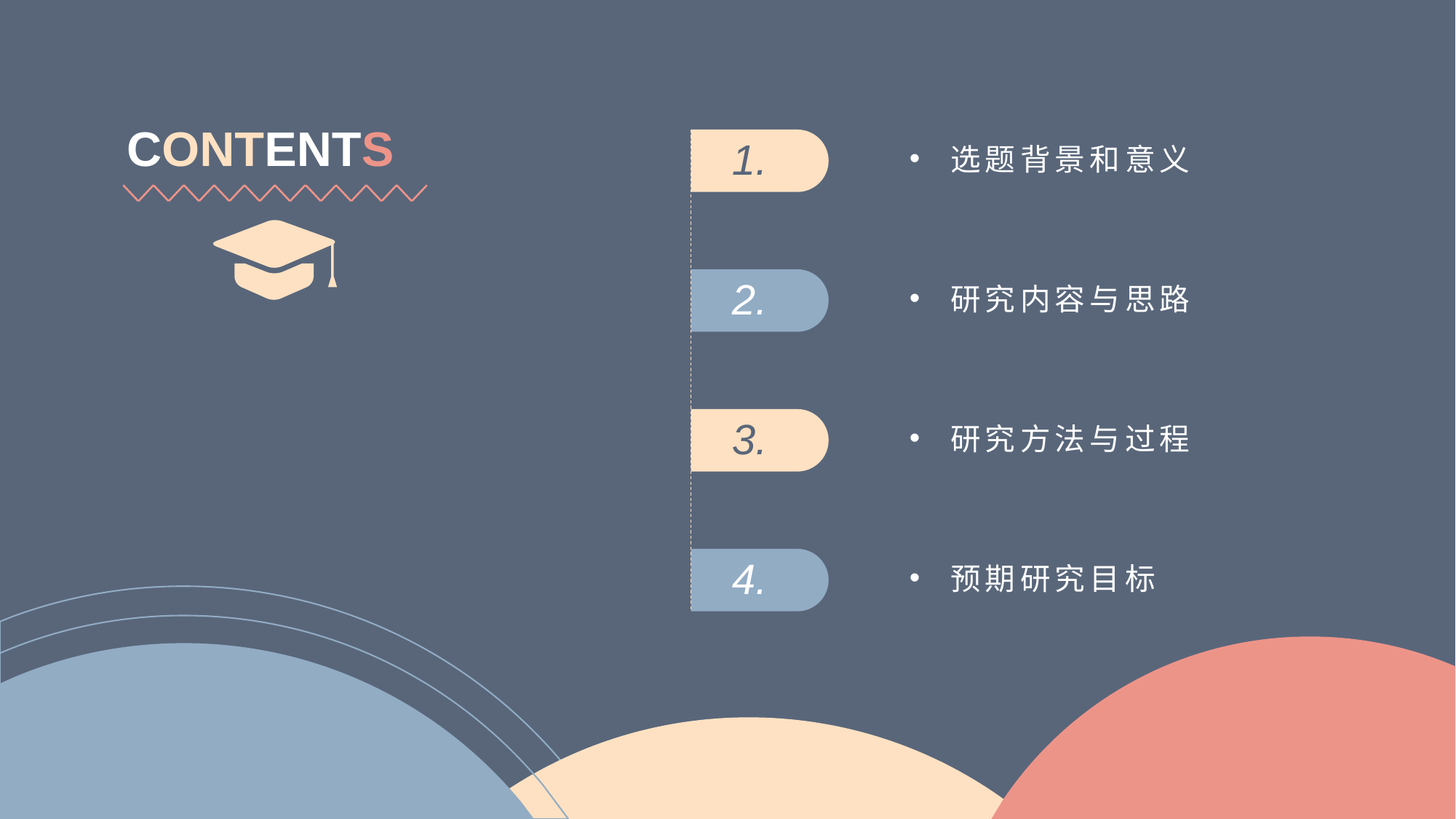

CONTENTS
1.
选题背景和意义

2.
研究内容与思路

3.
研究方法与过程

4.
预期研究目标